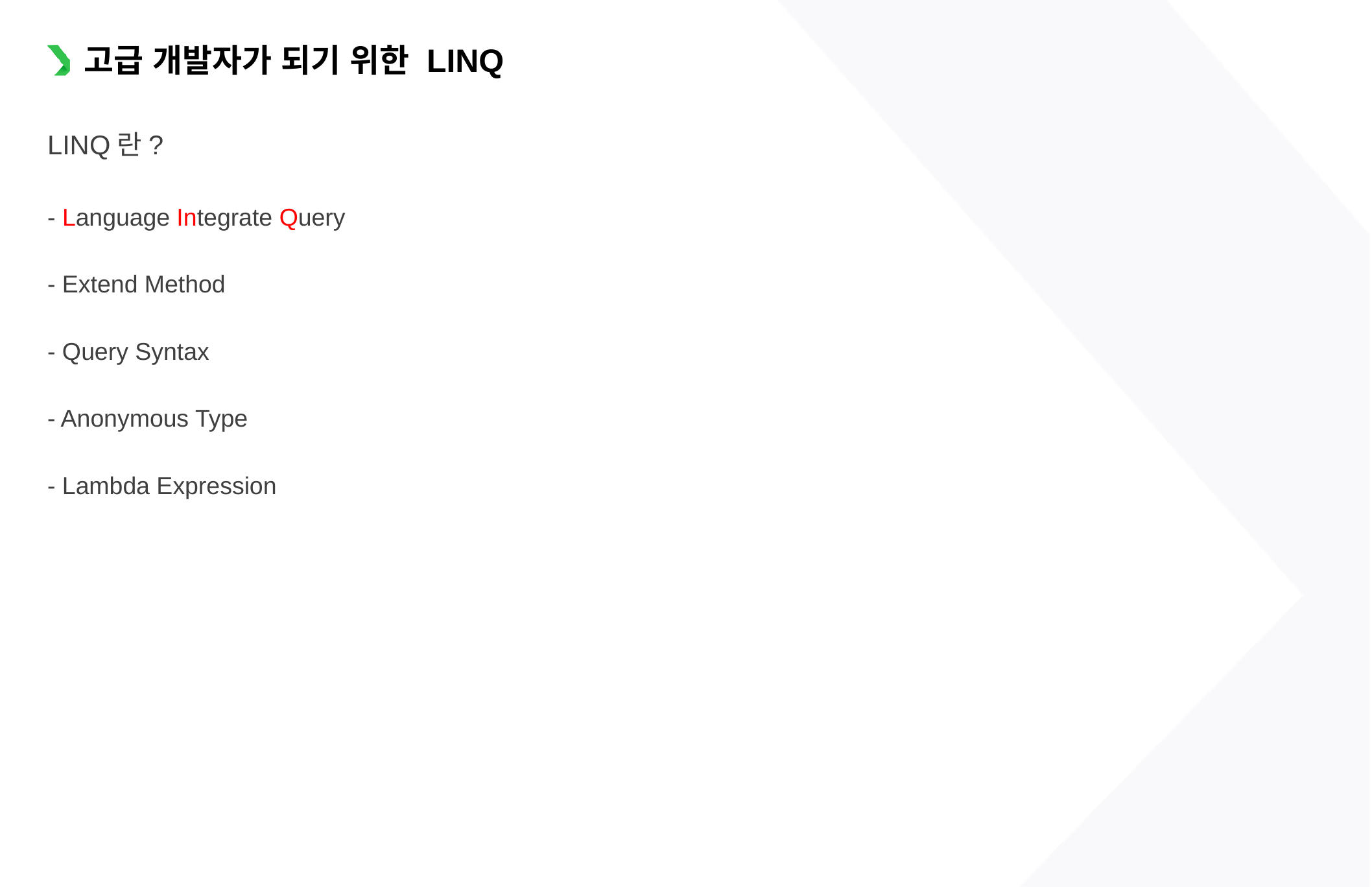

고급 개발자가 되기 위한 LINQ
LINQ란?
- Language Integrate Query
- Extend Method
- Query Syntax
- Anonymous Type
- Lambda Expression